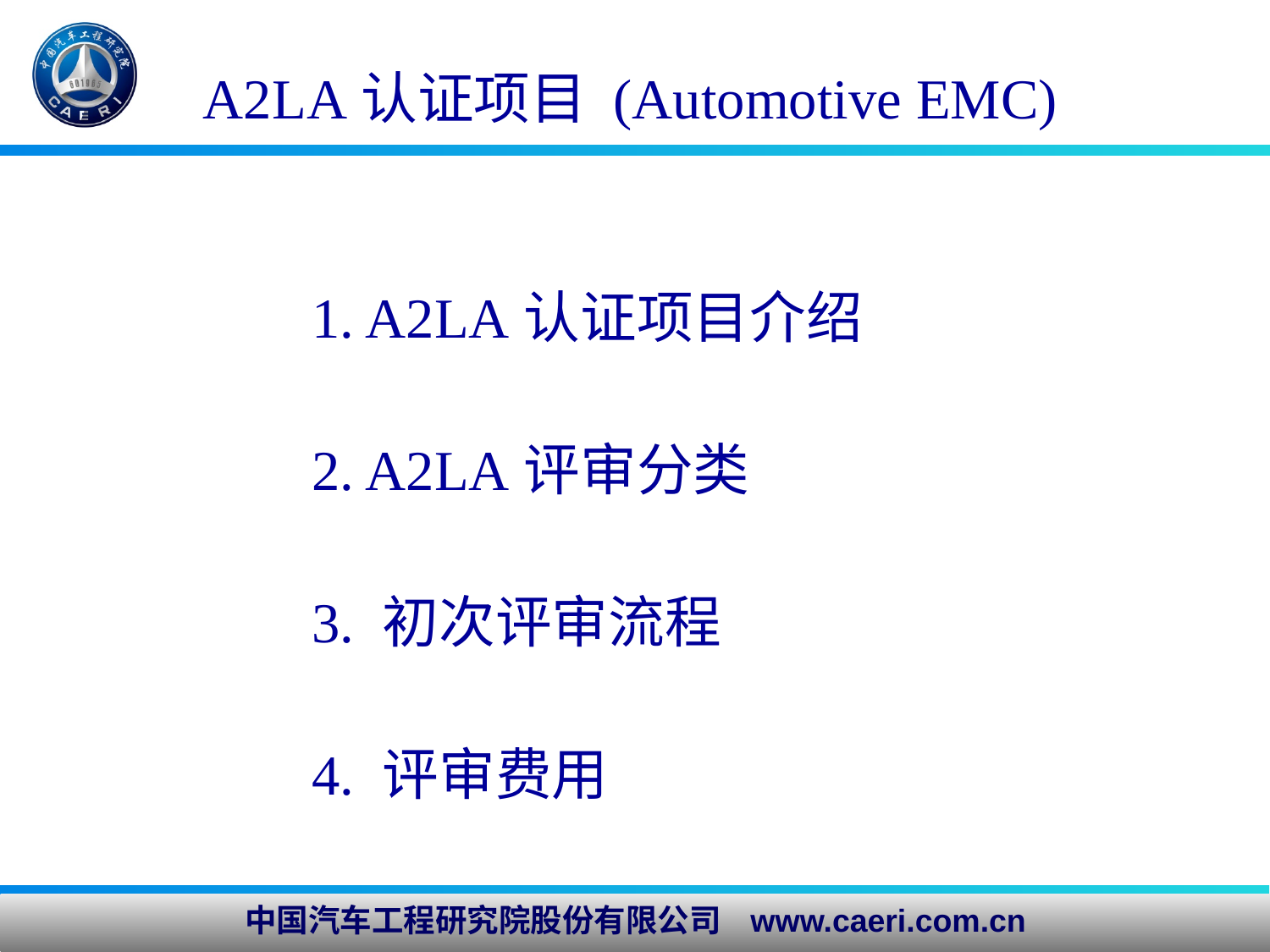

A2LA认证项目 (Automotive EMC)
1. A2LA认证项目介绍
2. A2LA评审分类
3. 初次评审流程
4. 评审费用